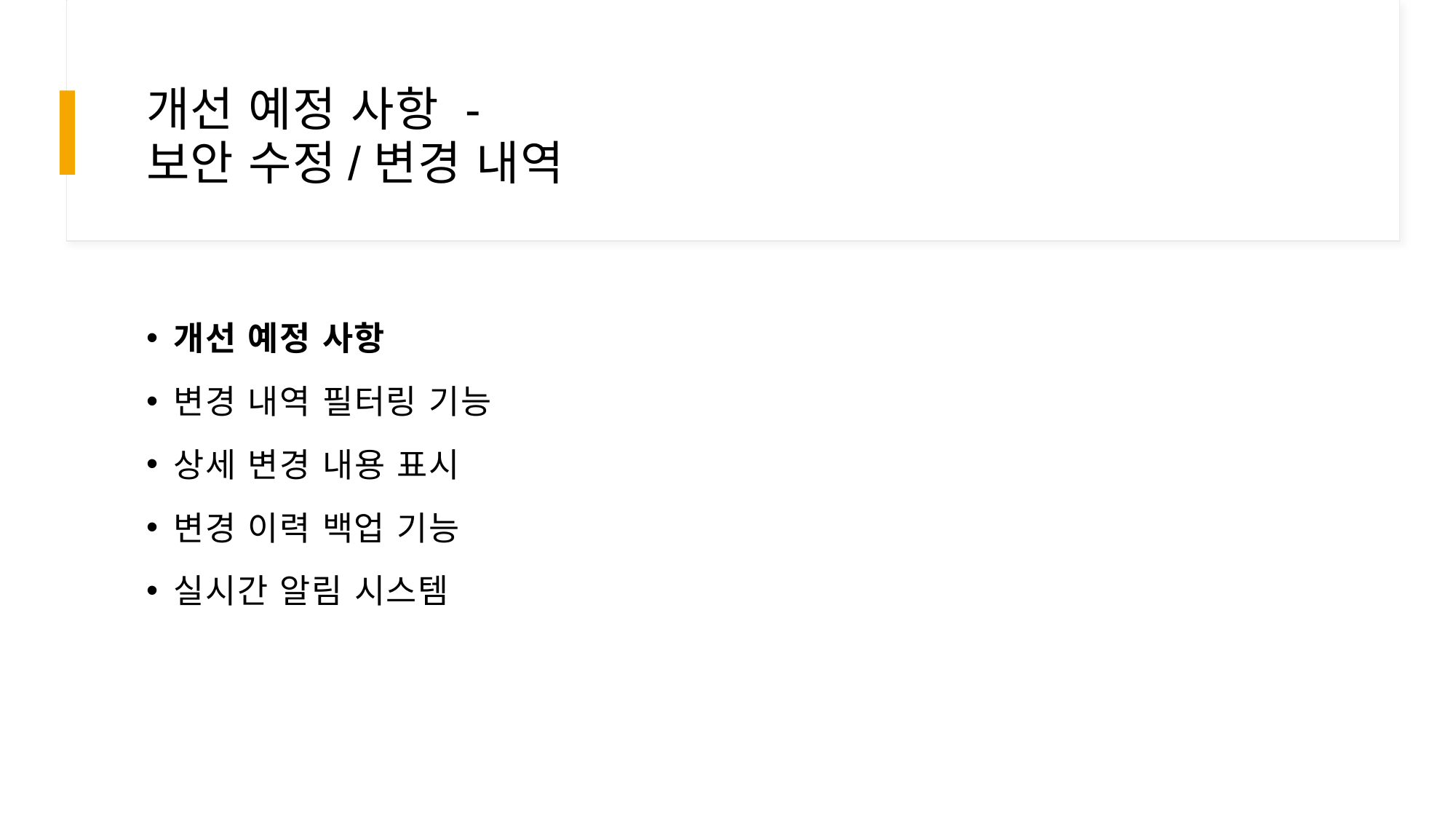

# 개선 예정 사항 - 보안 수정/변경 내역

개선 예정 사항
변경 내역 필터링 기능
상세 변경 내용 표시
변경 이력 백업 기능
실시간 알림 시스템